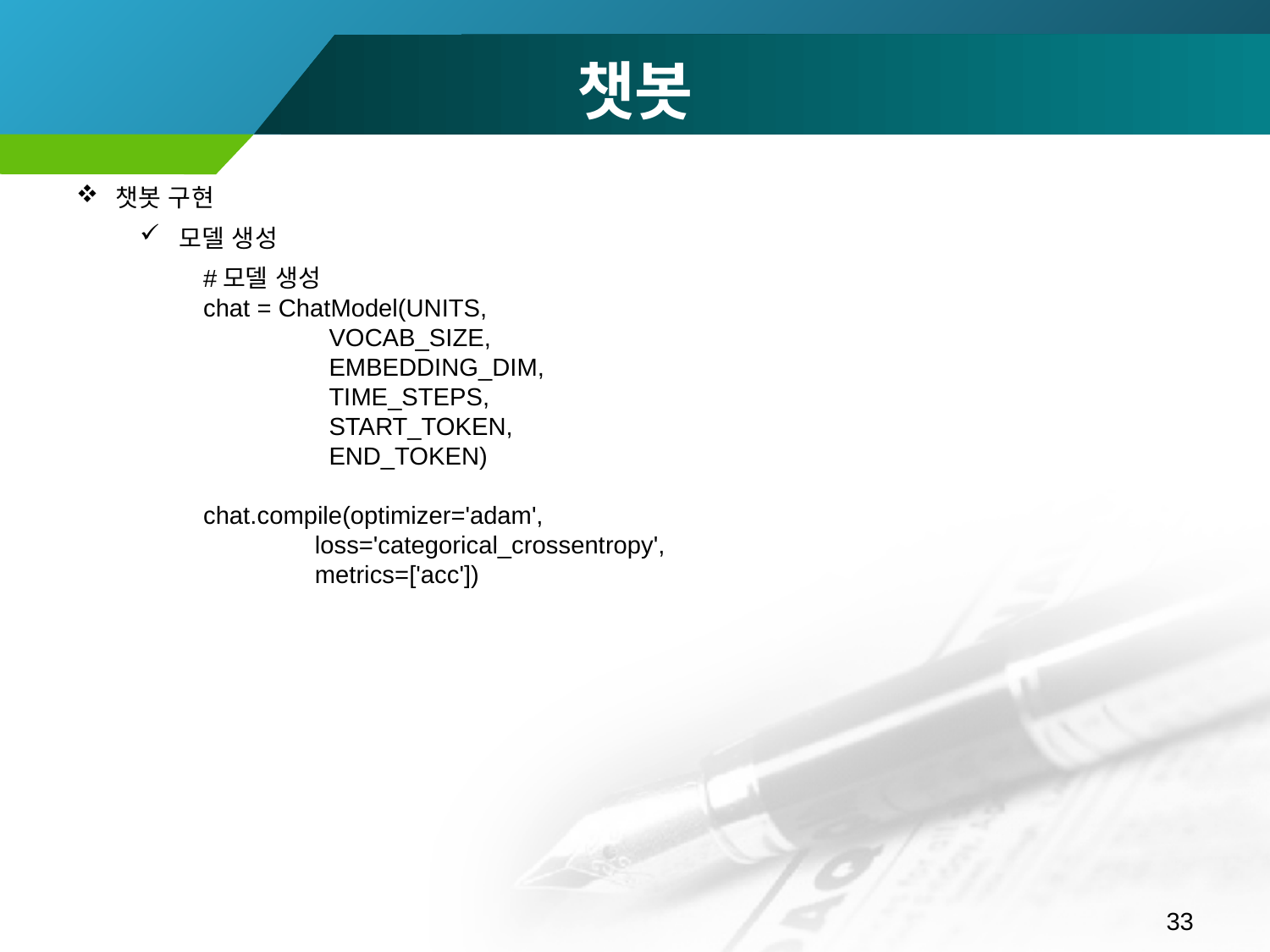

챗봇
챗봇 구현
모델 생성
#모델 생성
chat = ChatModel(UNITS,
                  VOCAB_SIZE,
                  EMBEDDING_DIM,
                  TIME_STEPS,
                  START_TOKEN,
                  END_TOKEN)

chat.compile(optimizer='adam',
                loss='categorical_crossentropy',
                metrics=['acc'])
33